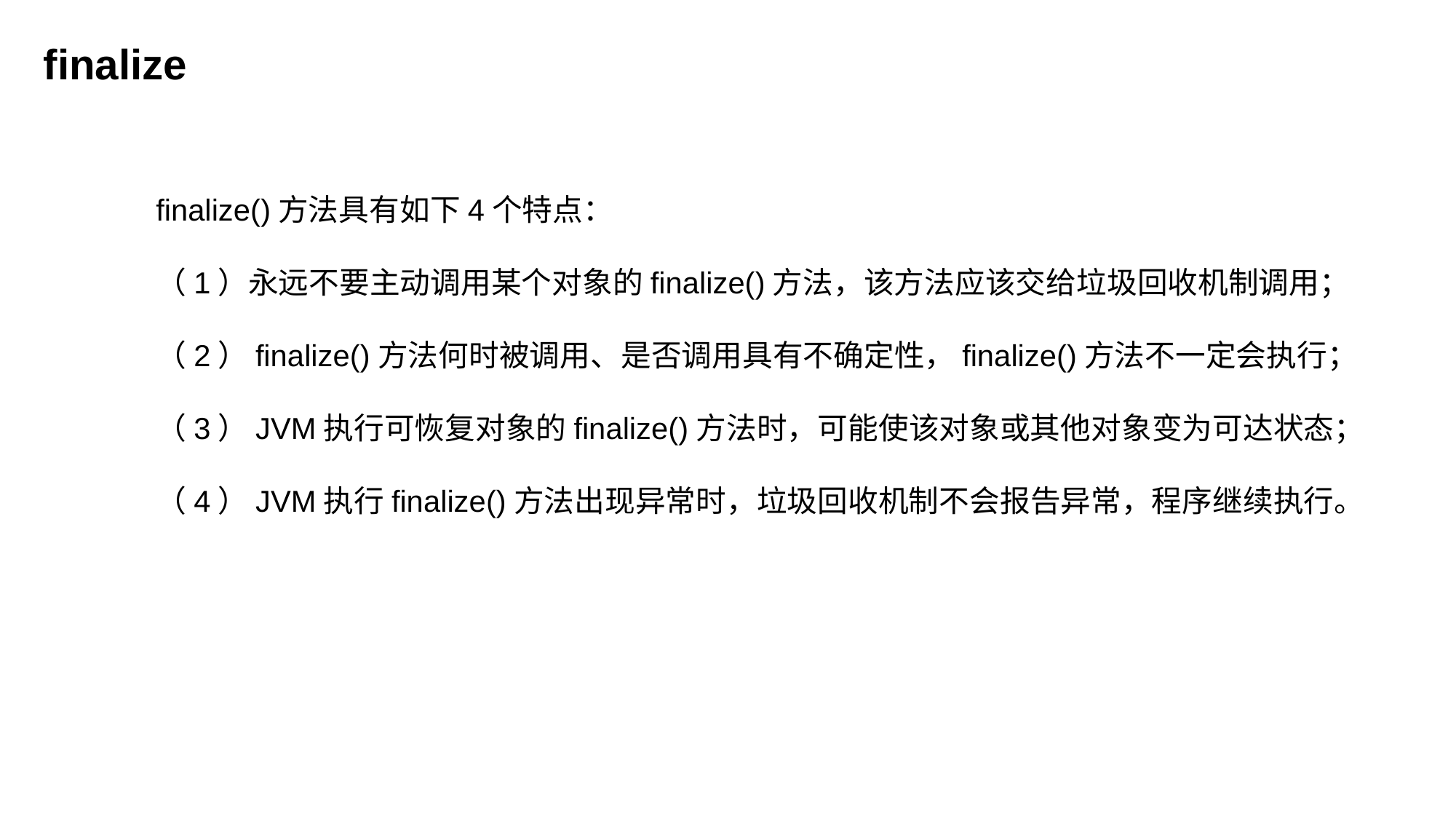

finalize
finalize()方法具有如下4个特点：

（1）永远不要主动调用某个对象的finalize()方法，该方法应该交给垃圾回收机制调用；

（2）finalize()方法何时被调用、是否调用具有不确定性，finalize()方法不一定会执行；

（3）JVM执行可恢复对象的finalize()方法时，可能使该对象或其他对象变为可达状态；

（4）JVM执行finalize()方法出现异常时，垃圾回收机制不会报告异常，程序继续执行。